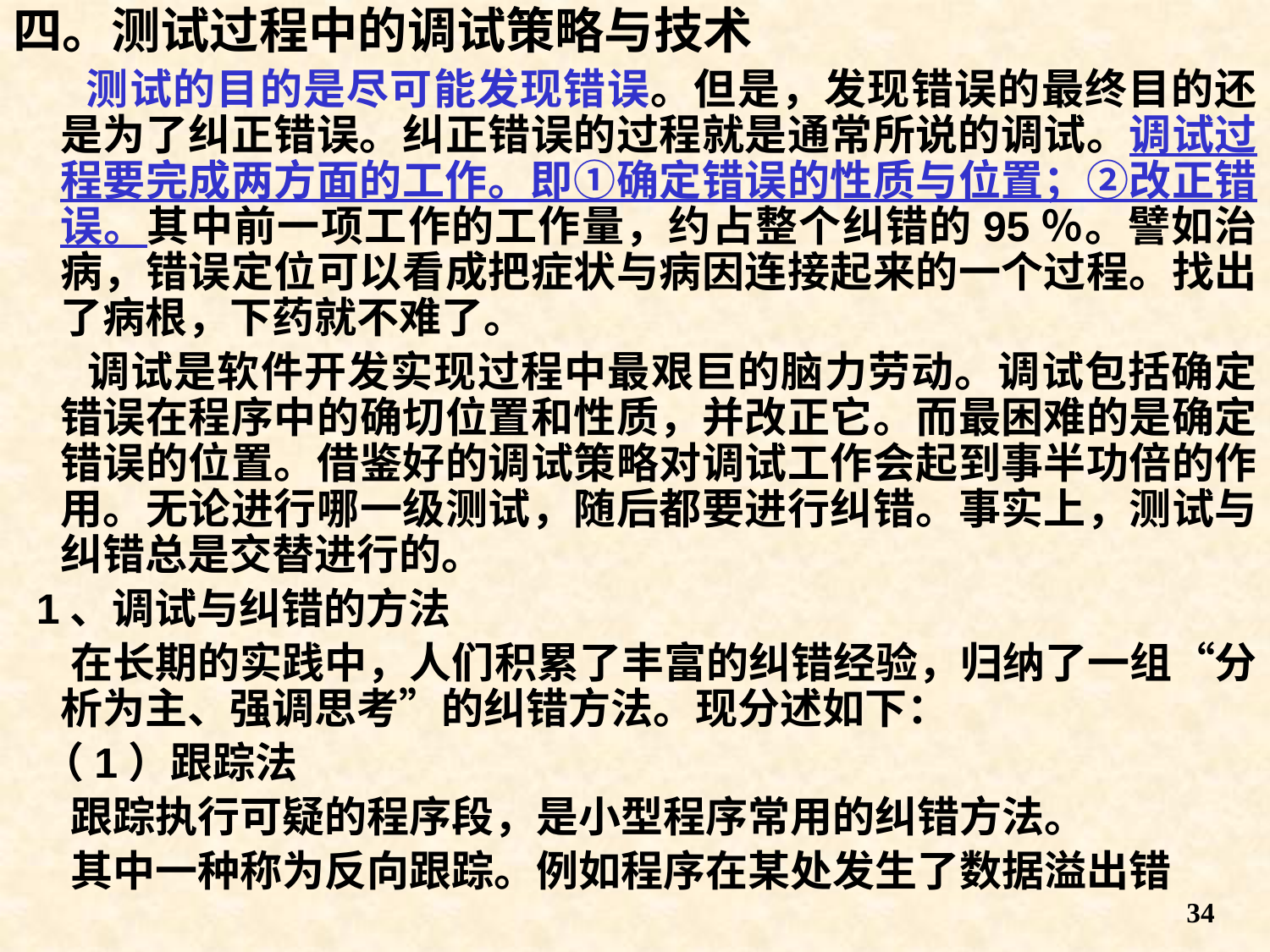

四。测试过程中的调试策略与技术
       测试的目的是尽可能发现错误。但是，发现错误的最终目的还是为了纠正错误。纠正错误的过程就是通常所说的调试。调试过程要完成两方面的工作。即①确定错误的性质与位置；②改正错误。其中前一项工作的工作量，约占整个纠错的95％。譬如治病，错误定位可以看成把症状与病因连接起来的一个过程。找出了病根，下药就不难了。
      调试是软件开发实现过程中最艰巨的脑力劳动。调试包括确定错误在程序中的确切位置和性质，并改正它。而最困难的是确定错误的位置。借鉴好的调试策略对调试工作会起到事半功倍的作用。无论进行哪一级测试，随后都要进行纠错。事实上，测试与纠错总是交替进行的。
  1、调试与纠错的方法
     在长期的实践中，人们积累了丰富的纠错经验，归纳了一组“分析为主、强调思考”的纠错方法。现分述如下：
  （1）跟踪法
     跟踪执行可疑的程序段，是小型程序常用的纠错方法。
     其中一种称为反向跟踪。例如程序在某处发生了数据溢出错
34